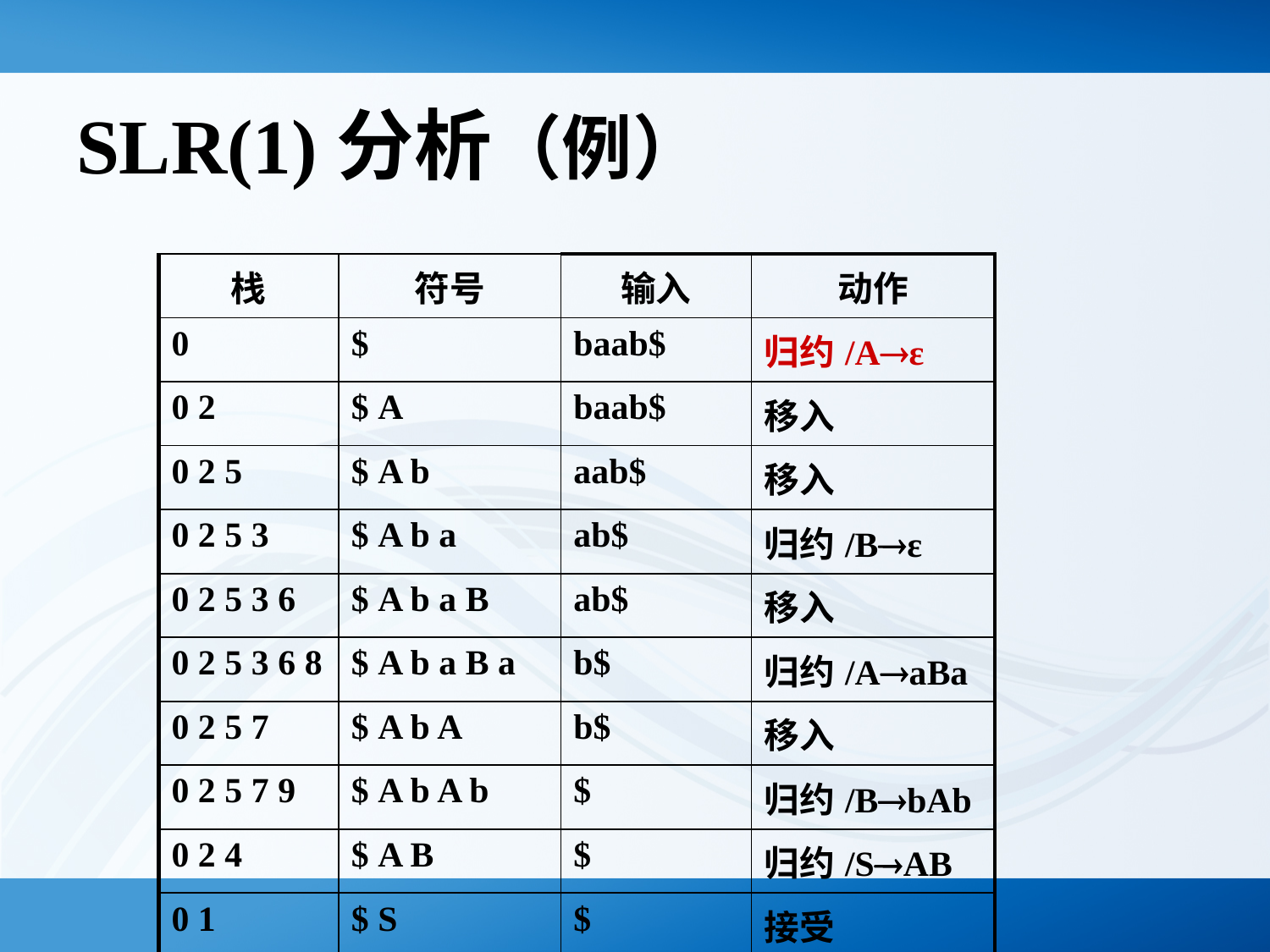

# SLR(1)分析（例）
| 栈 | 符号 | 输入 | 动作 |
| --- | --- | --- | --- |
| 0 | $ | baab$ | 归约/A→ε |
| 0 2 | $ A | baab$ | 移入 |
| 0 2 5 | $ A b | aab$ | 移入 |
| 0 2 5 3 | $ A b a | ab$ | 归约/B→ε |
| 0 2 5 3 6 | $ A b a B | ab$ | 移入 |
| 0 2 5 3 6 8 | $ A b a B a | b$ | 归约/A→aBa |
| 0 2 5 7 | $ A b A | b$ | 移入 |
| 0 2 5 7 9 | $ A b A b | $ | 归约/B→bAb |
| 0 2 4 | $ A B | $ | 归约/S→AB |
| 0 1 | $ S | $ | 接受 |